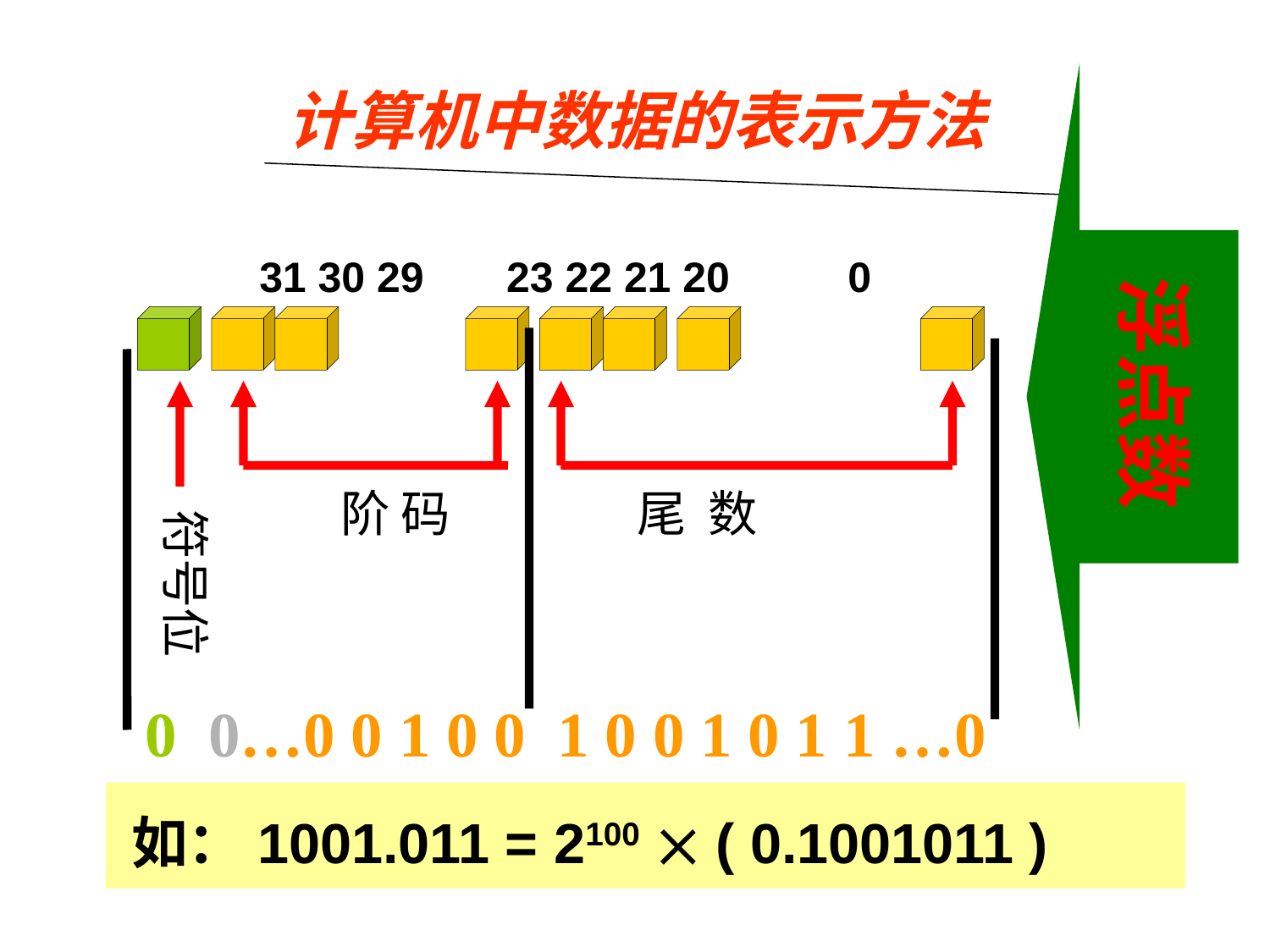

计算机中数据的表示方法

31 30 29       23 22 21 20          0
浮点数

阶 码
尾  数
符号位
     0  0…0 0 1 0 0  1 0 0 1 0 1 1 …0

如：1001.011 = 2100 × ( 0.1001011 )